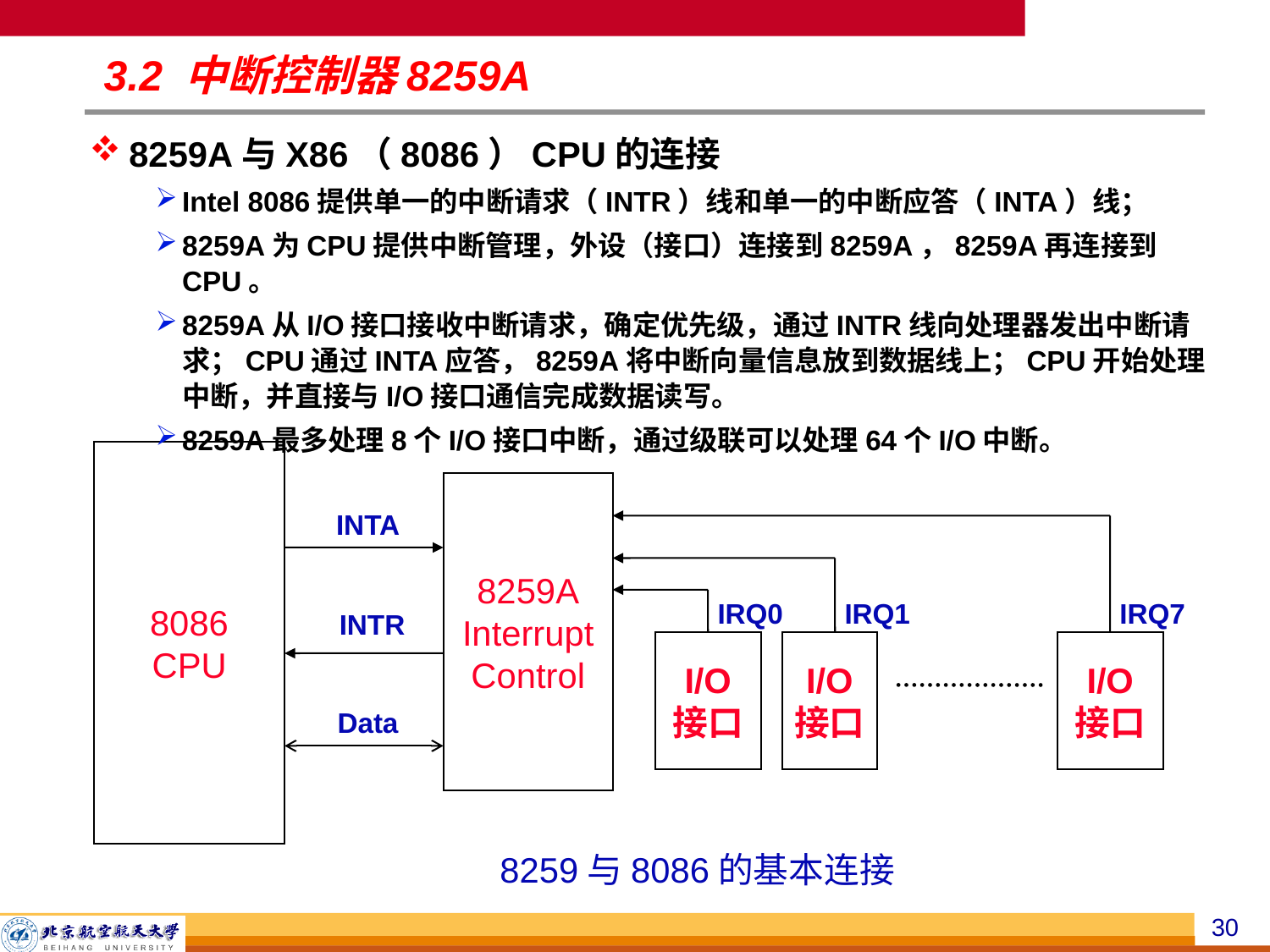

# 3.2 中断控制器8259A
8259A与X86（8086）CPU的连接
Intel 8086提供单一的中断请求（INTR）线和单一的中断应答（INTA）线；
8259A为CPU提供中断管理，外设（接口）连接到8259A，8259A再连接到CPU。
8259A从I/O接口接收中断请求，确定优先级，通过INTR线向处理器发出中断请求；CPU通过INTA应答，8259A将中断向量信息放到数据线上；CPU开始处理中断，并直接与I/O接口通信完成数据读写。
8259A最多处理8个I/O接口中断，通过级联可以处理64个I/O中断。
8086
CPU
8259A
Interrupt
Control
INTA

IRQ0

IRQ1
IRQ7
INTR
I/O
接口
I/O
接口
I/O
接口

Data
8259与8086的基本连接